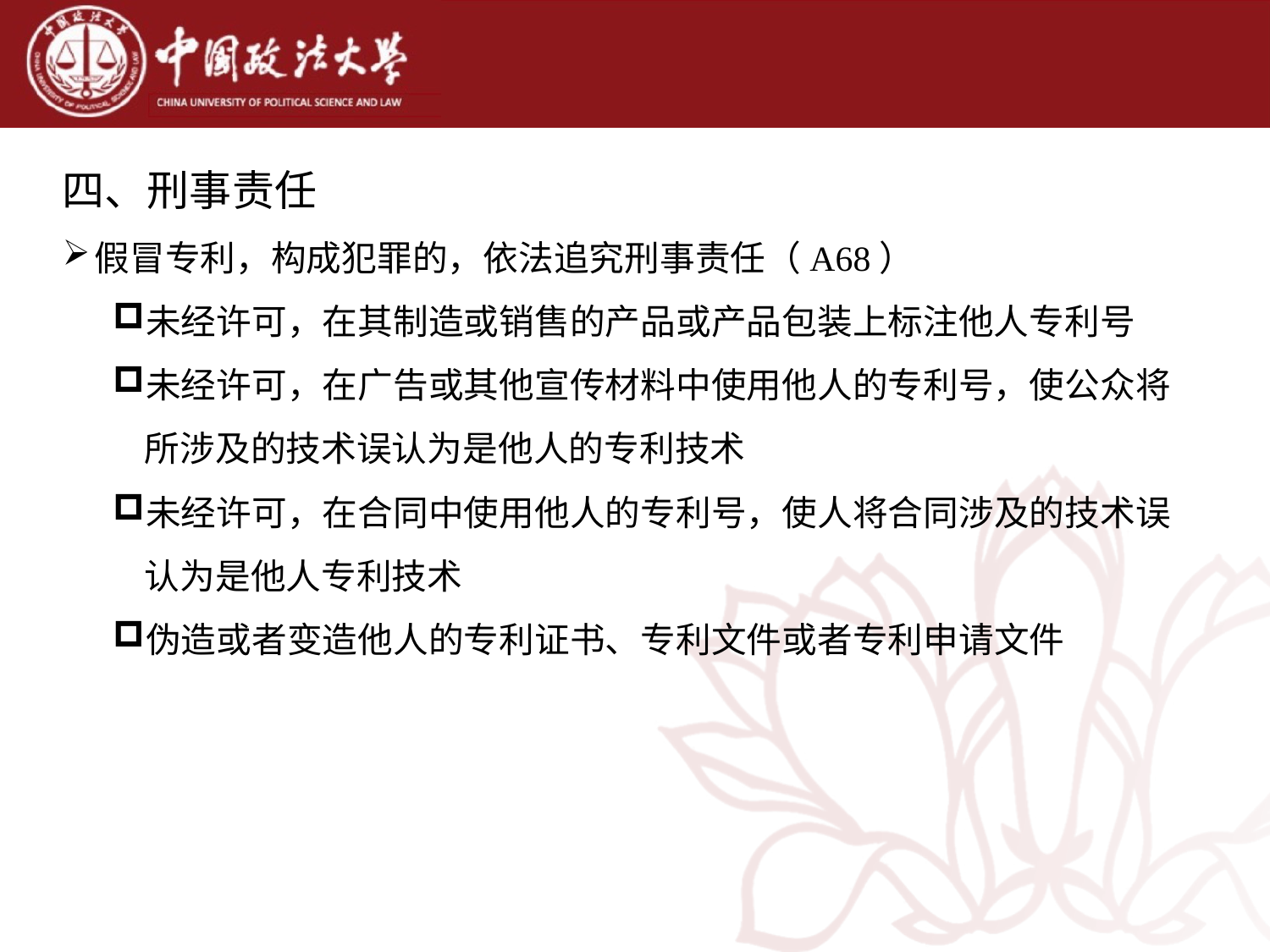

四、刑事责任
假冒专利，构成犯罪的，依法追究刑事责任（A68）
未经许可，在其制造或销售的产品或产品包装上标注他人专利号
未经许可，在广告或其他宣传材料中使用他人的专利号，使公众将所涉及的技术误认为是他人的专利技术
未经许可，在合同中使用他人的专利号，使人将合同涉及的技术误认为是他人专利技术
伪造或者变造他人的专利证书、专利文件或者专利申请文件